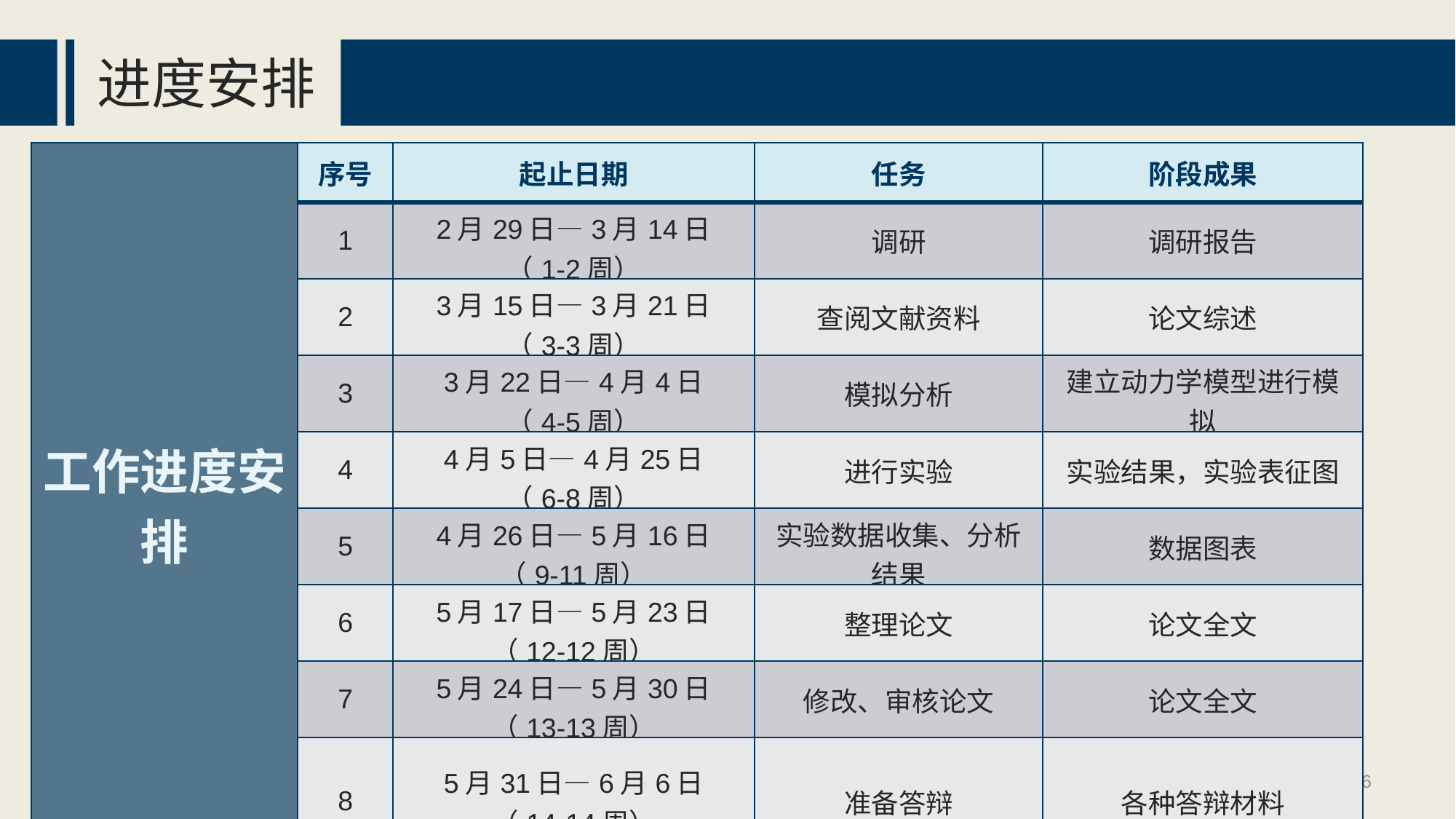

进度安排

| 工作进度安排 | 序号 | 起止日期 | 任务 | 阶段成果 |
| --- | --- | --- | --- | --- |
|  | 1 | 2月29日—3月14日 （1-2周） | 调研 | 调研报告 |
|  | 2 | 3月15日—3月21日 （3-3周） | 查阅文献资料 | 论文综述 |
|  | 3 | 3月22日—4月4日 （4-5周） | 模拟分析 | 建立动力学模型进行模拟 |
|  | 4 | 4月5日—4月25日 （6-8周） | 进行实验 | 实验结果，实验表征图 |
|  | 5 | 4月26日—5月16日 （9-11周） | 实验数据收集、分析结果 | 数据图表 |
|  | 6 | 5月17日—5月23日 （12-12周） | 整理论文 | 论文全文 |
|  | 7 | 5月24日—5月30日 （13-13周） | 修改、审核论文 | 论文全文 |
|  | 8 | 5月31日—6月6日 （14-14周） | 准备答辩 | 各种答辩材料 |
16